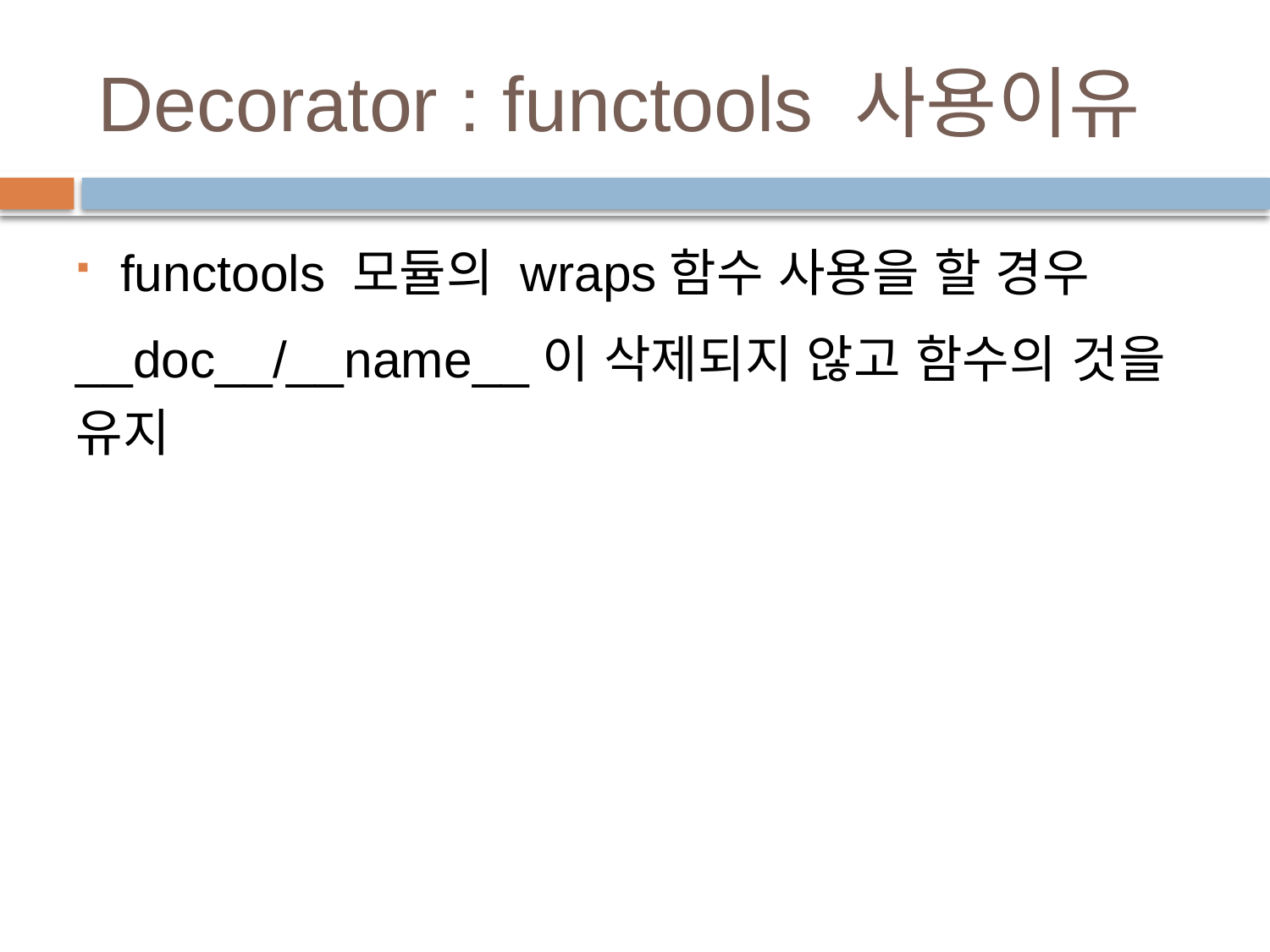

# Decorator : functools 사용이유
functools 모듈의 wraps함수 사용을 할 경우
__doc__/__name__이 삭제되지 않고 함수의 것을 유지